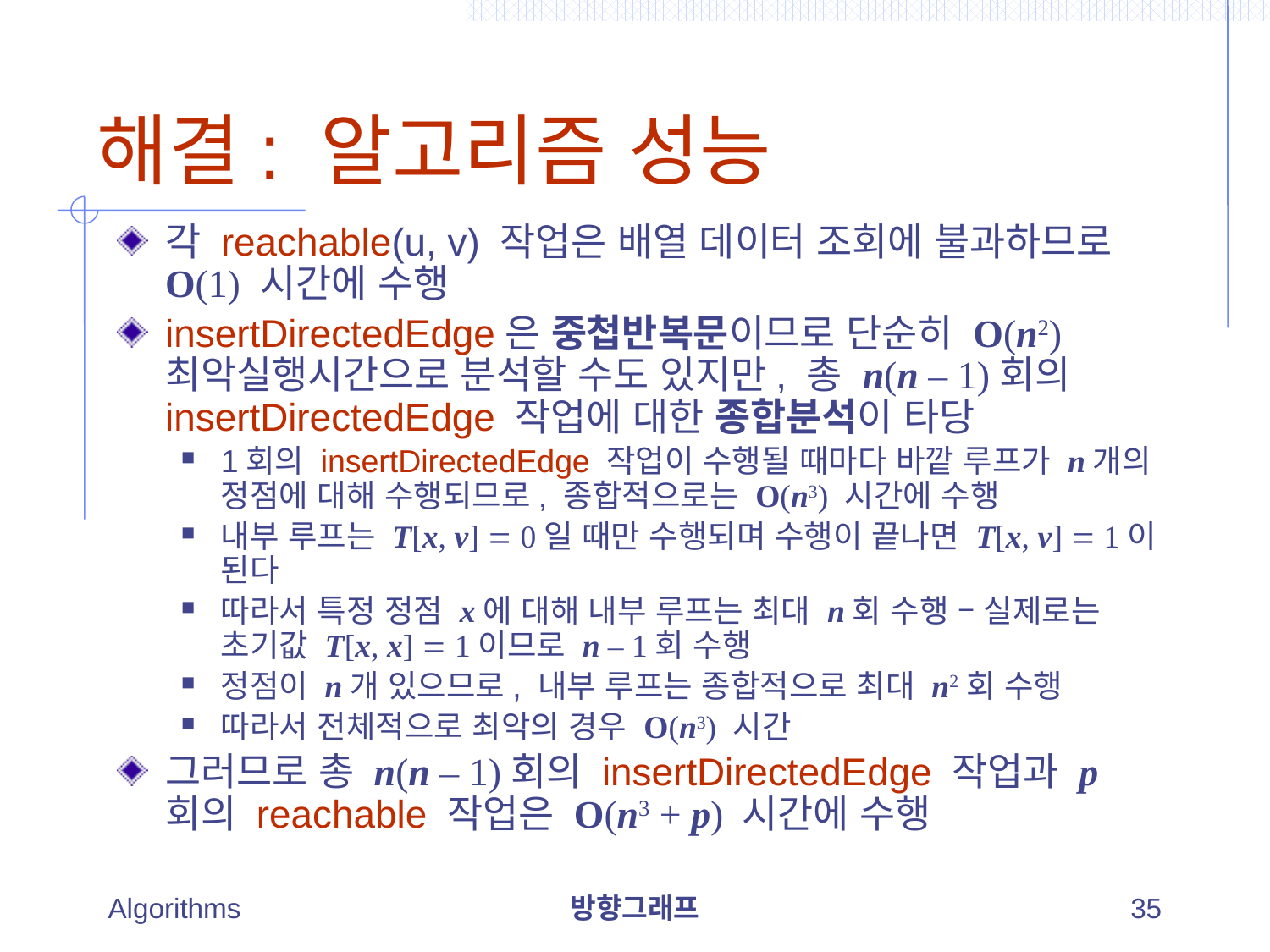

# 해결: 알고리즘 성능
각 reachable(u, v) 작업은 배열 데이터 조회에 불과하므로 O(1) 시간에 수행
insertDirectedEdge은 중첩반복문이므로 단순히 O(n2) 최악실행시간으로 분석할 수도 있지만, 총 n(n – 1)회의 insertDirectedEdge 작업에 대한 종합분석이 타당
1회의 insertDirectedEdge 작업이 수행될 때마다 바깥 루프가 n개의 정점에 대해 수행되므로, 종합적으로는 O(n3) 시간에 수행
내부 루프는 T[x, v] = 0일 때만 수행되며 수행이 끝나면 T[x, v] = 1이 된다
따라서 특정 정점 x에 대해 내부 루프는 최대 n회 수행 – 실제로는 초기값 T[x, x] = 1이므로 n – 1회 수행
정점이 n개 있으므로, 내부 루프는 종합적으로 최대 n2회 수행
따라서 전체적으로 최악의 경우 O(n3) 시간
그러므로 총 n(n – 1)회의 insertDirectedEdge 작업과 p회의 reachable 작업은 O(n3 + p) 시간에 수행
Algorithms
방향그래프
35